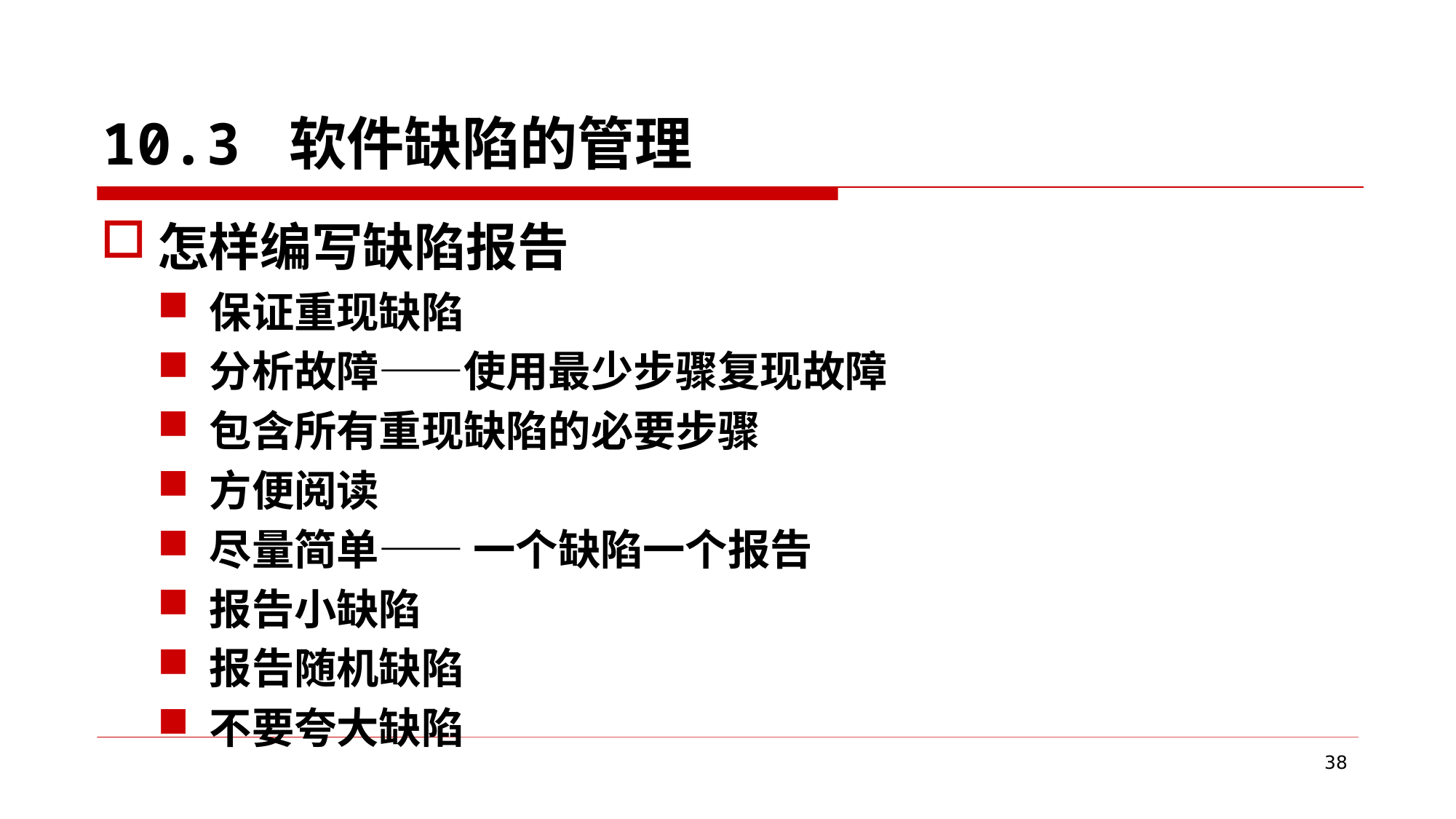

# 10.3 软件缺陷的管理
怎样编写缺陷报告
保证重现缺陷
分析故障——使用最少步骤复现故障
包含所有重现缺陷的必要步骤
方便阅读
尽量简单—— 一个缺陷一个报告
报告小缺陷
报告随机缺陷
不要夸大缺陷

38